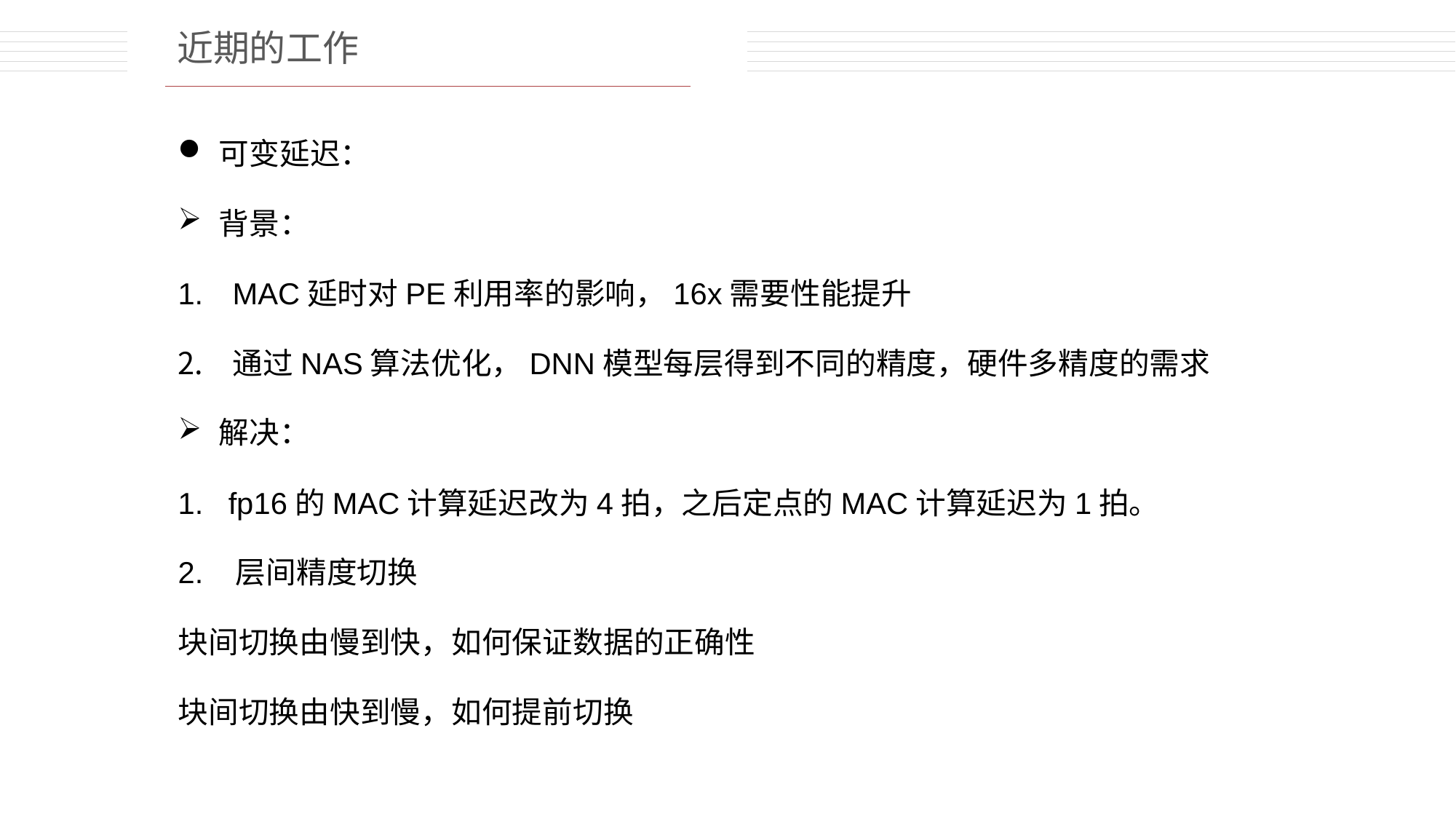

近期的工作
可变延迟：
背景：
MAC延时对PE利用率的影响，16x需要性能提升
通过NAS算法优化，DNN模型每层得到不同的精度，硬件多精度的需求
解决：
1.   fp16的MAC计算延迟改为4拍，之后定点的MAC计算延迟为1拍。
2.   层间精度切换
块间切换由慢到快，如何保证数据的正确性
块间切换由快到慢，如何提前切换